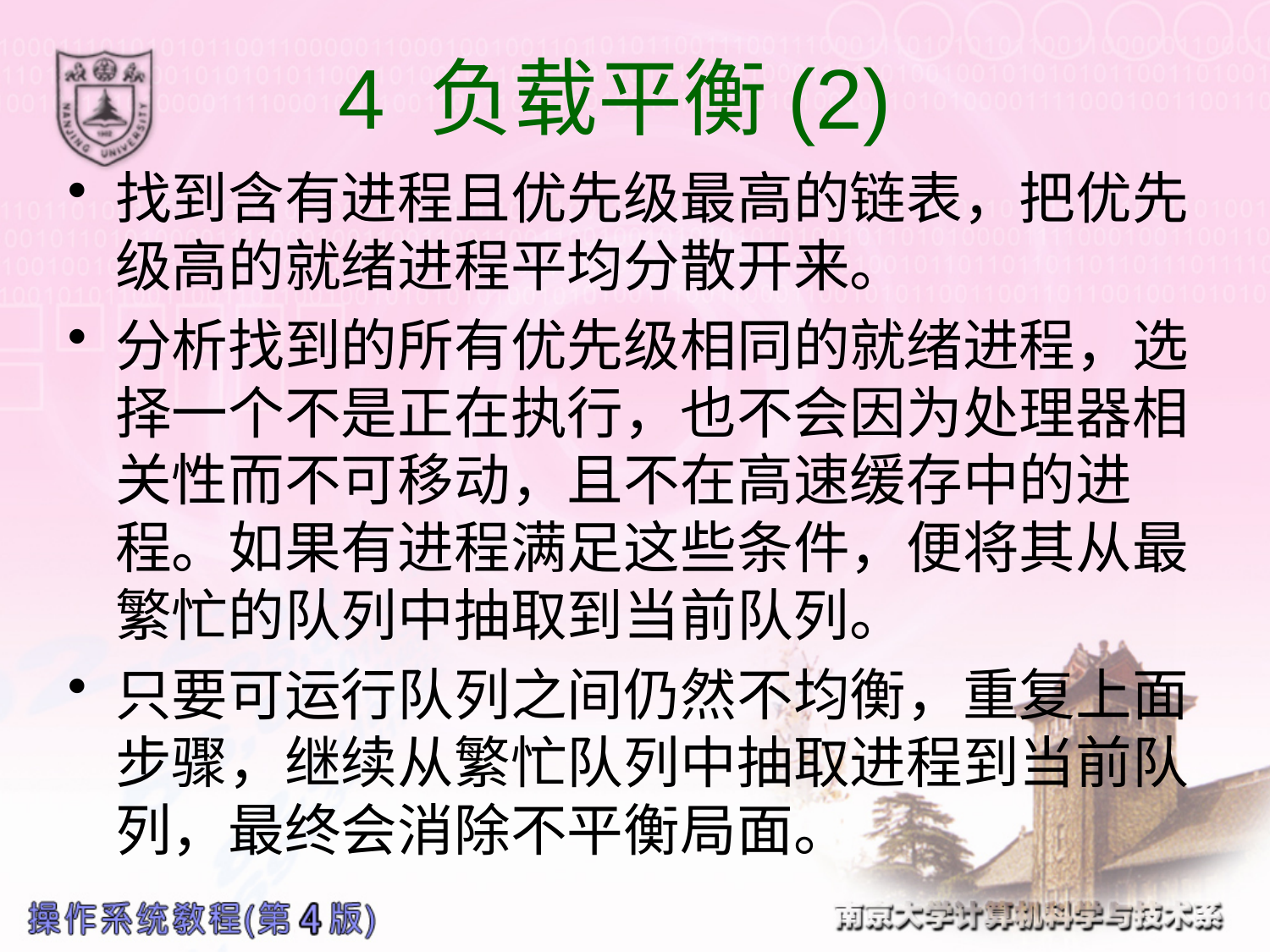

# 4 负载平衡(2)
找到含有进程且优先级最高的链表，把优先级高的就绪进程平均分散开来。
分析找到的所有优先级相同的就绪进程，选择一个不是正在执行，也不会因为处理器相关性而不可移动，且不在高速缓存中的进程。如果有进程满足这些条件，便将其从最繁忙的队列中抽取到当前队列。
只要可运行队列之间仍然不均衡，重复上面步骤，继续从繁忙队列中抽取进程到当前队列，最终会消除不平衡局面。